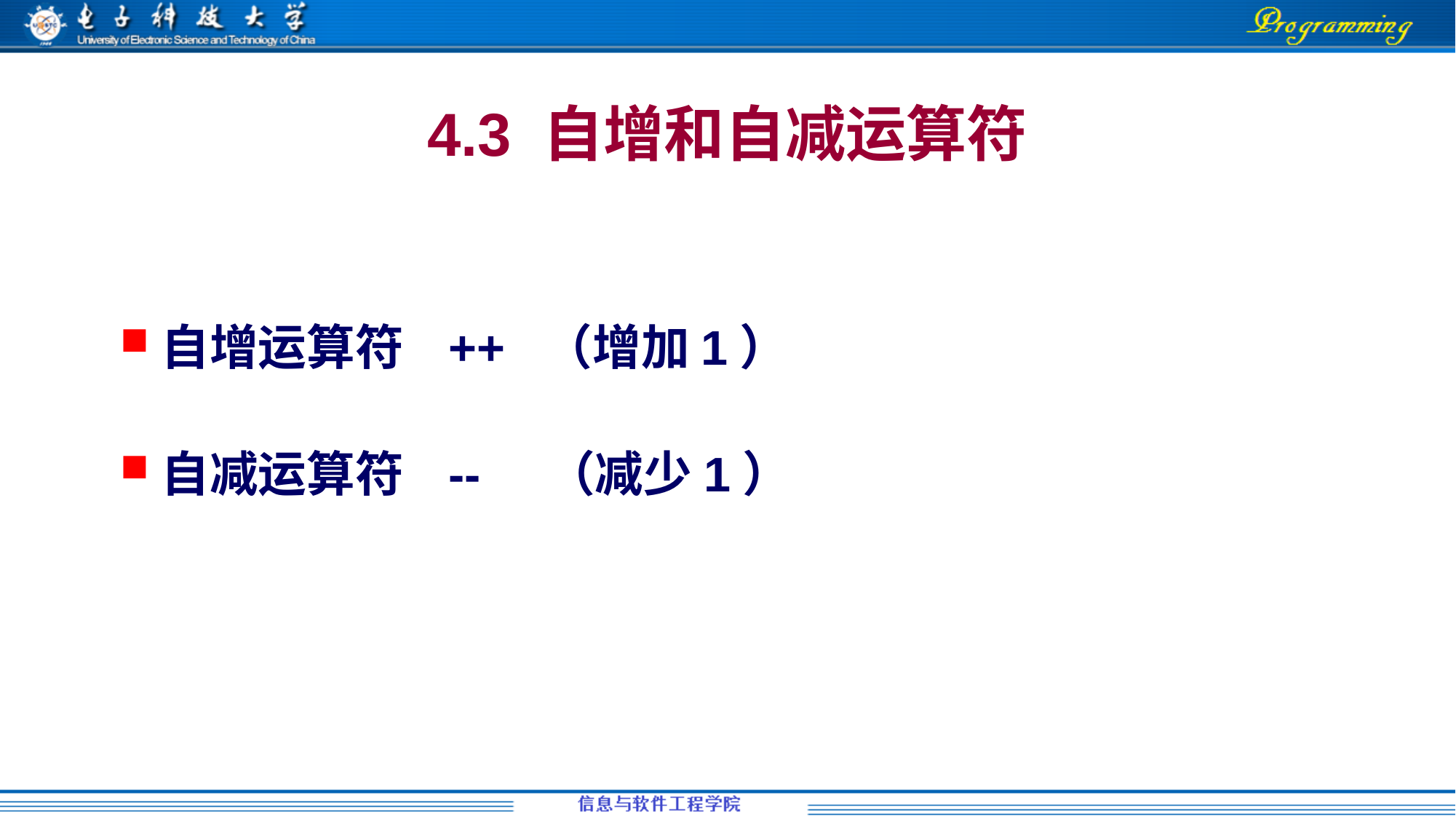

4.3 自增和自减运算符
自增运算符   ++  （增加1）
自减运算符   --    （减少1）